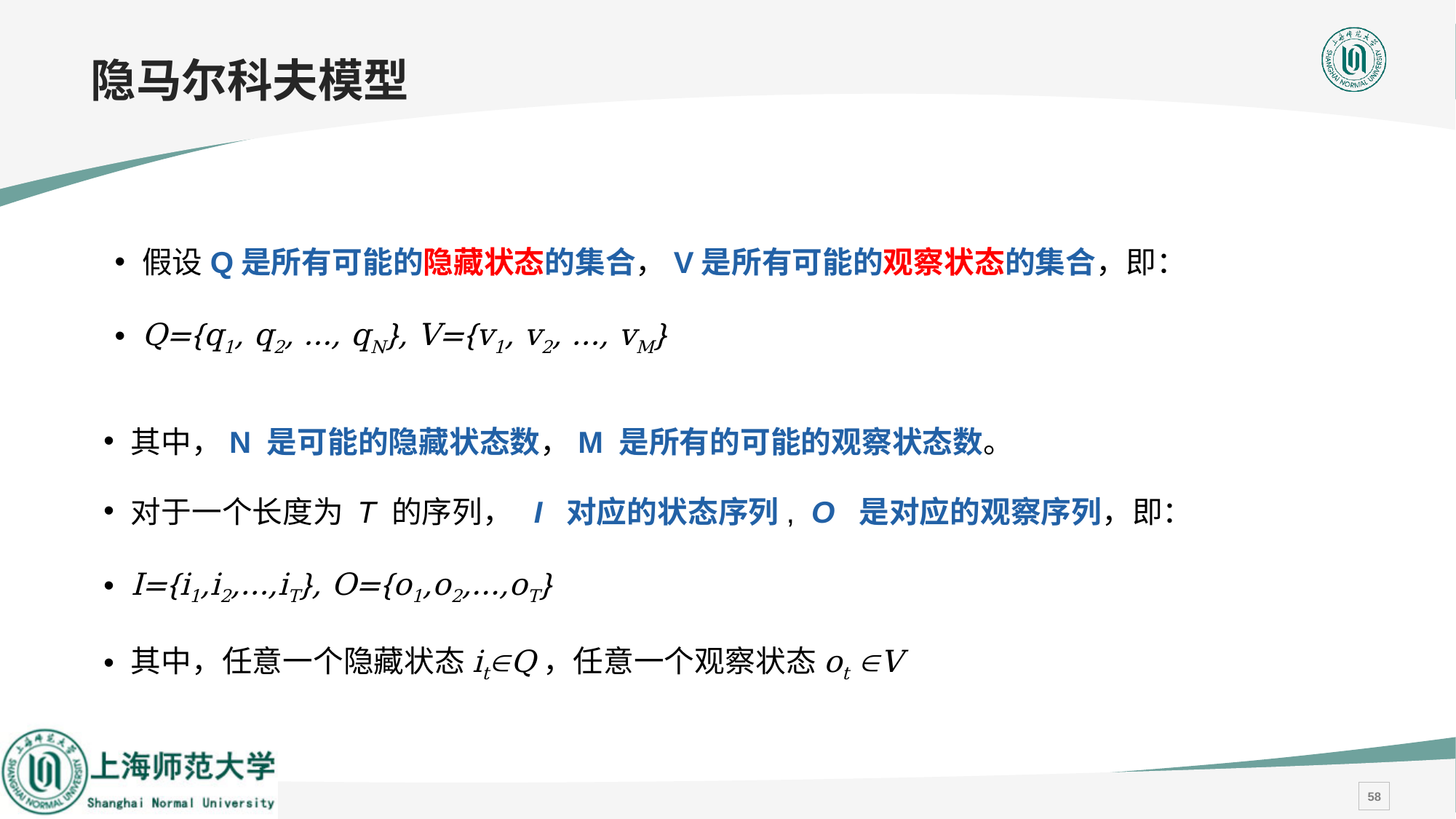

# 隐马尔科夫模型
假设Q是所有可能的隐藏状态的集合，V是所有可能的观察状态的集合，即：
Q={q1, q2, …, qN}, V={v1, v2, …, vM}

其中，N 是可能的隐藏状态数，M 是所有的可能的观察状态数。
对于一个长度为 T 的序列，  I  对应的状态序列,  O  是对应的观察序列，即：
I={i1,i2,…,iT}, O={o1,o2,…,oT}
其中，任意一个隐藏状态it∈Q，任意一个观察状态ot ∈V